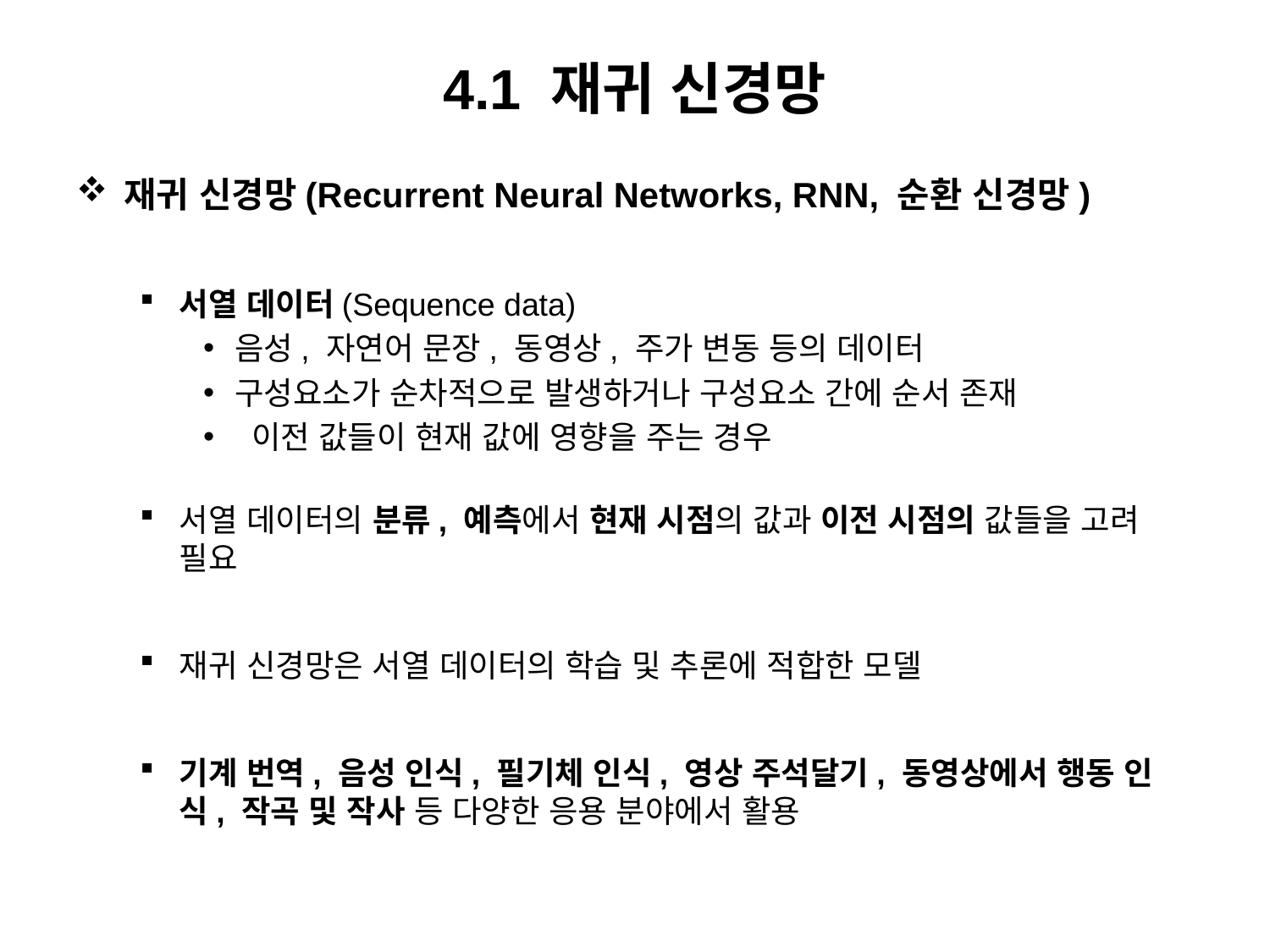

# 4.1 재귀 신경망
재귀 신경망(Recurrent Neural Networks, RNN, 순환 신경망)

서열 데이터(Sequence data)
음성, 자연어 문장, 동영상, 주가 변동 등의 데이터
구성요소가 순차적으로 발생하거나 구성요소 간에 순서 존재
 이전 값들이 현재 값에 영향을 주는 경우
서열 데이터의 분류, 예측에서 현재 시점의 값과 이전 시점의 값들을 고려 필요

재귀 신경망은 서열 데이터의 학습 및 추론에 적합한 모델

기계 번역, 음성 인식, 필기체 인식, 영상 주석달기, 동영상에서 행동 인식, 작곡 및 작사 등 다양한 응용 분야에서 활용